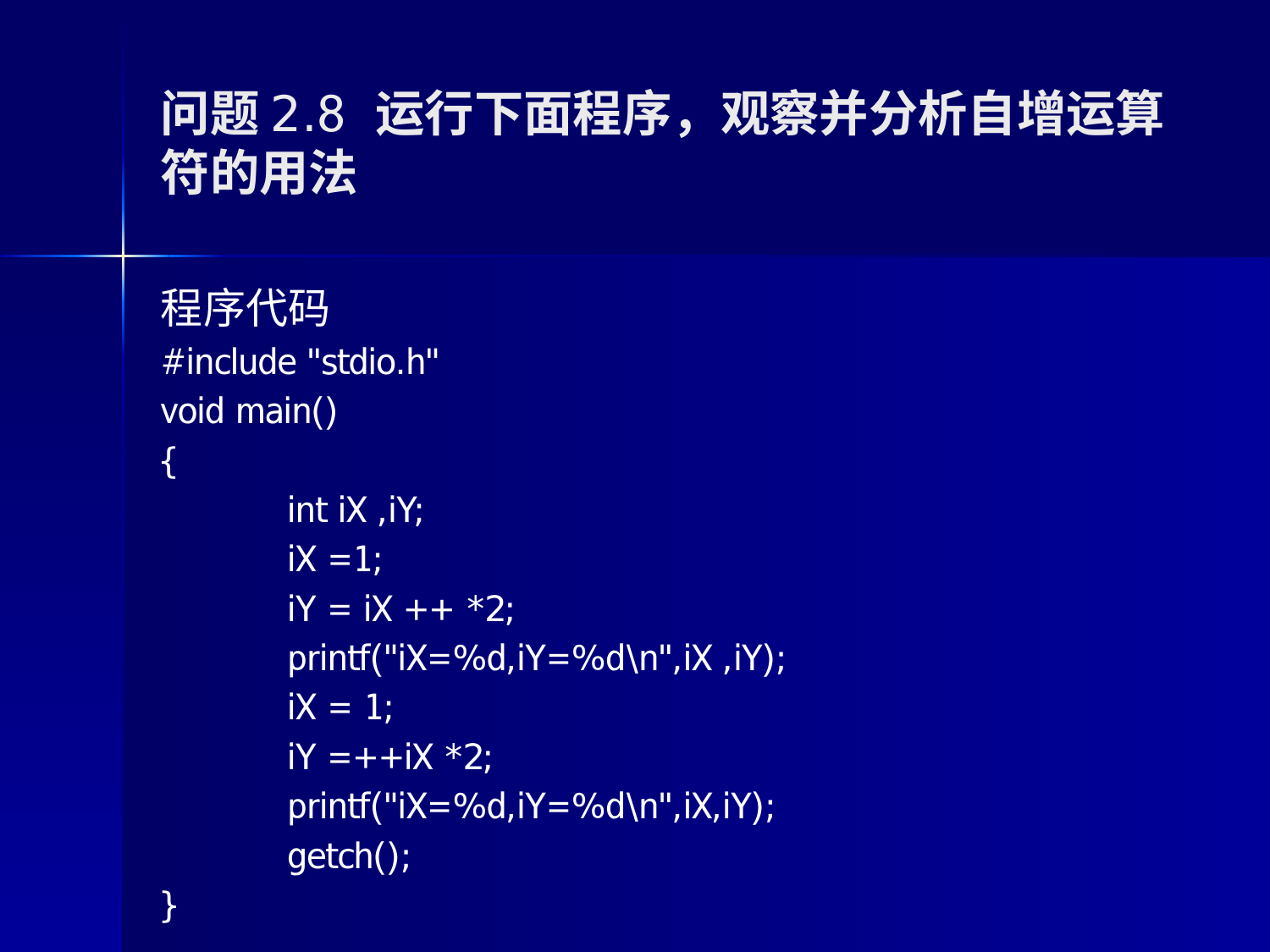

# 问题2.8 运行下面程序，观察并分析自增运算符的用法
程序代码
#include "stdio.h"
void main()
{
	int iX ,iY;
	iX =1;
	iY = iX ++ *2;
	printf("iX=%d,iY=%d\n",iX ,iY);
	iX = 1;
	iY =++iX *2;
	printf("iX=%d,iY=%d\n",iX,iY);
	getch();
}